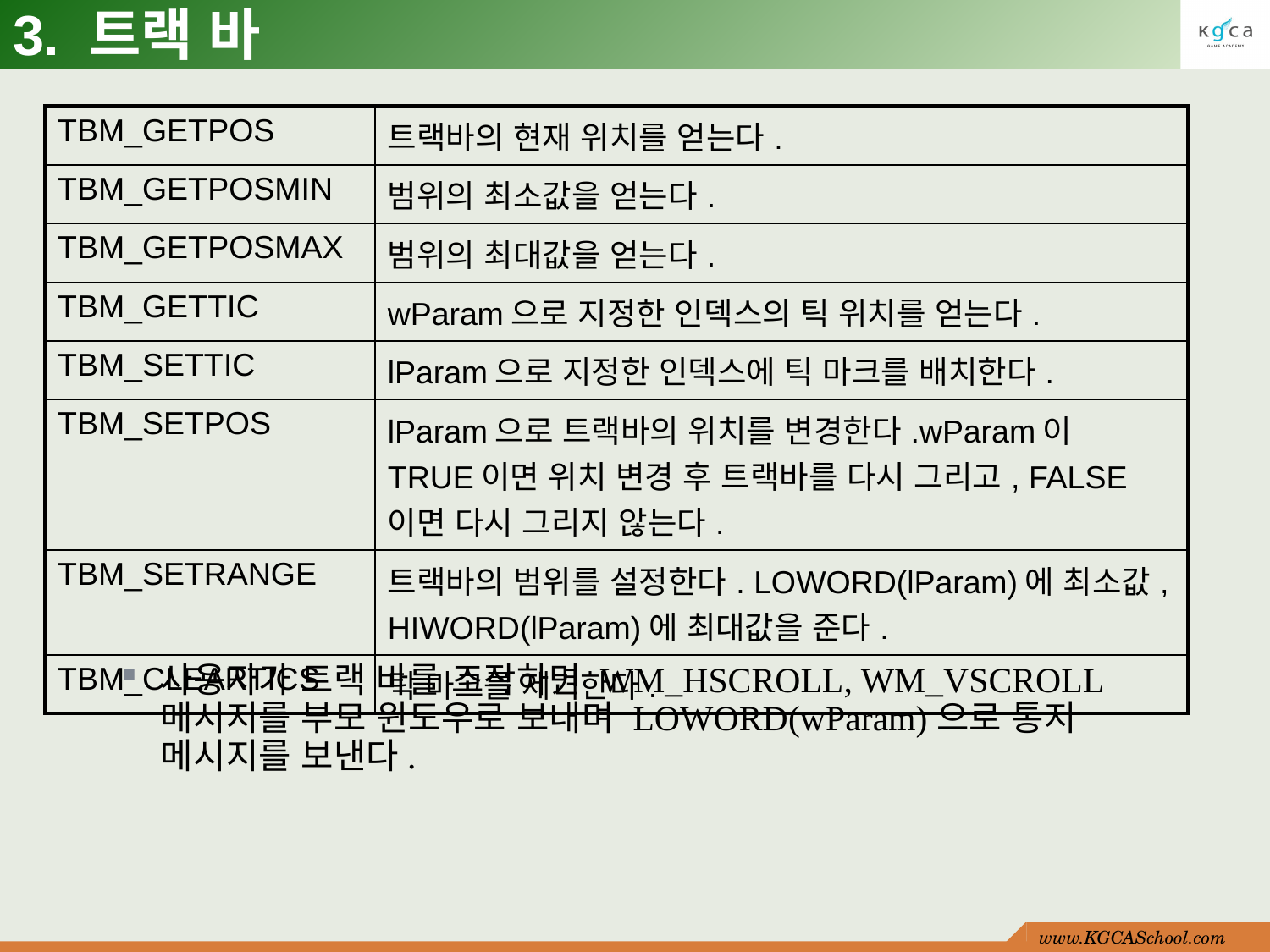

# 3. 트랙 바
| TBM\_GETPOS | 트랙바의 현재 위치를 얻는다. |
| --- | --- |
| TBM\_GETPOSMIN | 범위의 최소값을 얻는다. |
| TBM\_GETPOSMAX | 범위의 최대값을 얻는다. |
| TBM\_GETTIC | wParam으로 지정한 인덱스의 틱 위치를 얻는다. |
| TBM\_SETTIC | lParam으로 지정한 인덱스에 틱 마크를 배치한다. |
| TBM\_SETPOS | lParam으로 트랙바의 위치를 변경한다.wParam이 TRUE이면 위치 변경 후 트랙바를 다시 그리고, FALSE이면 다시 그리지 않는다. |
| TBM\_SETRANGE | 트랙바의 범위를 설정한다. LOWORD(lParam)에 최소값, HIWORD(lParam)에 최대값을 준다. |
| TBM\_CLEARTICS | 틱 마크를 제거한다. |
사용자가 트랙 바를 조작하면 WM_HSCROLL, WM_VSCROLL 메시지를 부모 윈도우로 보내며 LOWORD(wParam)으로 통지 메시지를 보낸다.